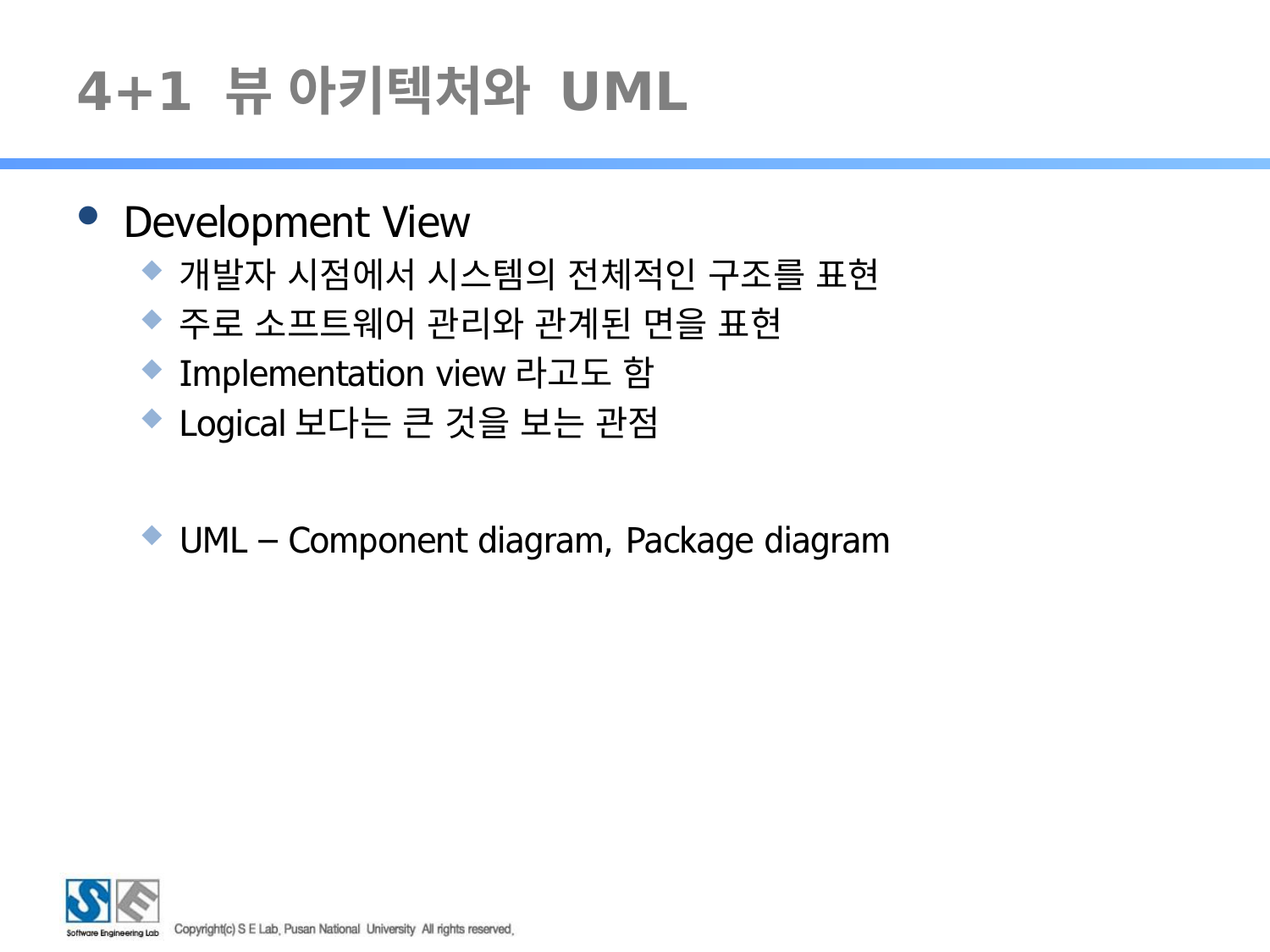

# 4+1 뷰 아키텍처와 UML
Development View
개발자 시점에서 시스템의 전체적인 구조를 표현
주로 소프트웨어 관리와 관계된 면을 표현
Implementation view라고도 함
Logical보다는 큰 것을 보는 관점

UML – Component diagram, Package diagram